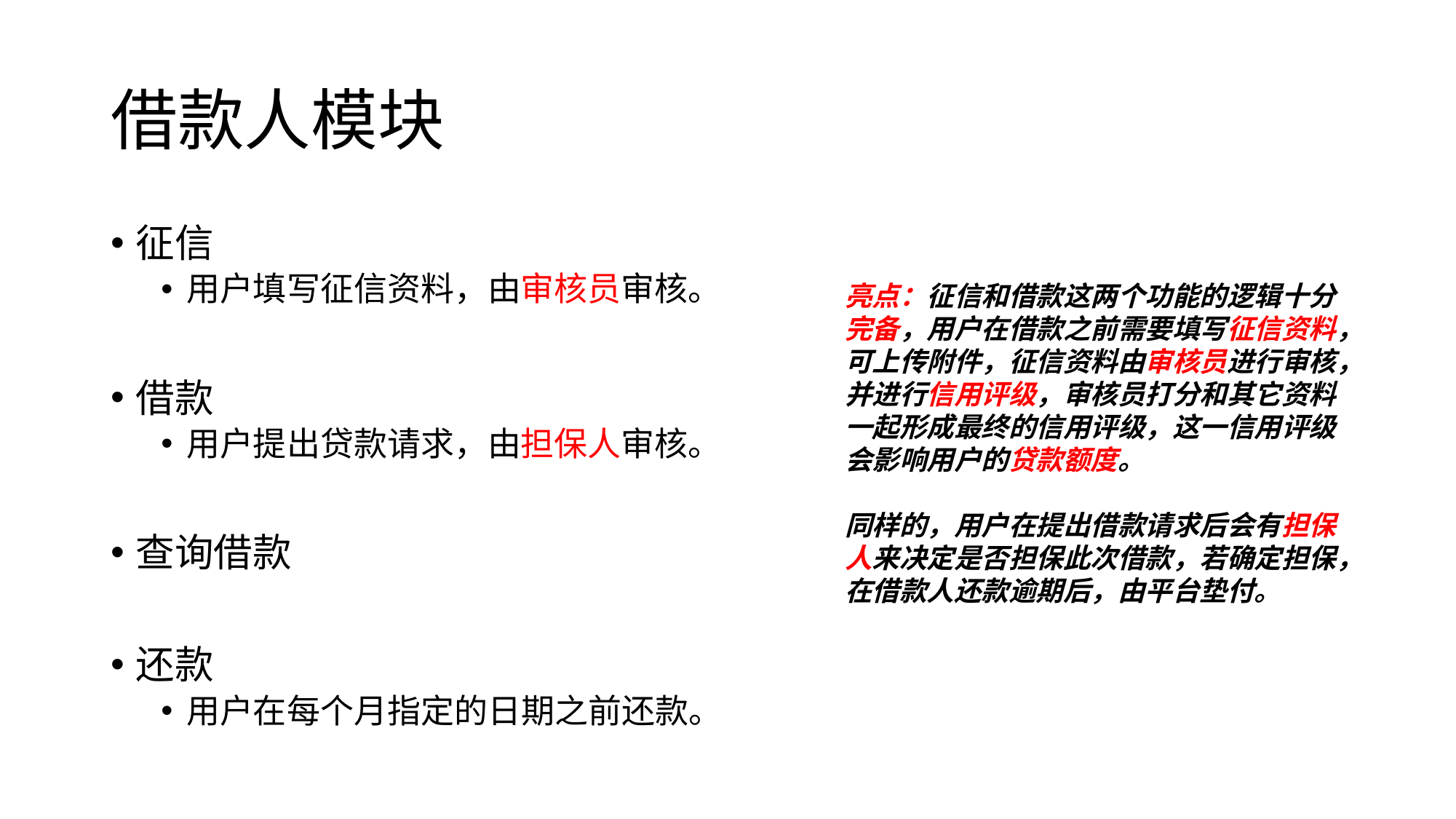

# 借款人模块
征信
用户填写征信资料，由审核员审核。

借款
用户提出贷款请求，由担保人审核。

查询借款

还款
用户在每个月指定的日期之前还款。

亮点：征信和借款这两个功能的逻辑十分完备，用户在借款之前需要填写征信资料，可上传附件，征信资料由审核员进行审核，并进行信用评级，审核员打分和其它资料一起形成最终的信用评级，这一信用评级会影响用户的贷款额度。

同样的，用户在提出借款请求后会有担保人来决定是否担保此次借款，若确定担保，在借款人还款逾期后，由平台垫付。